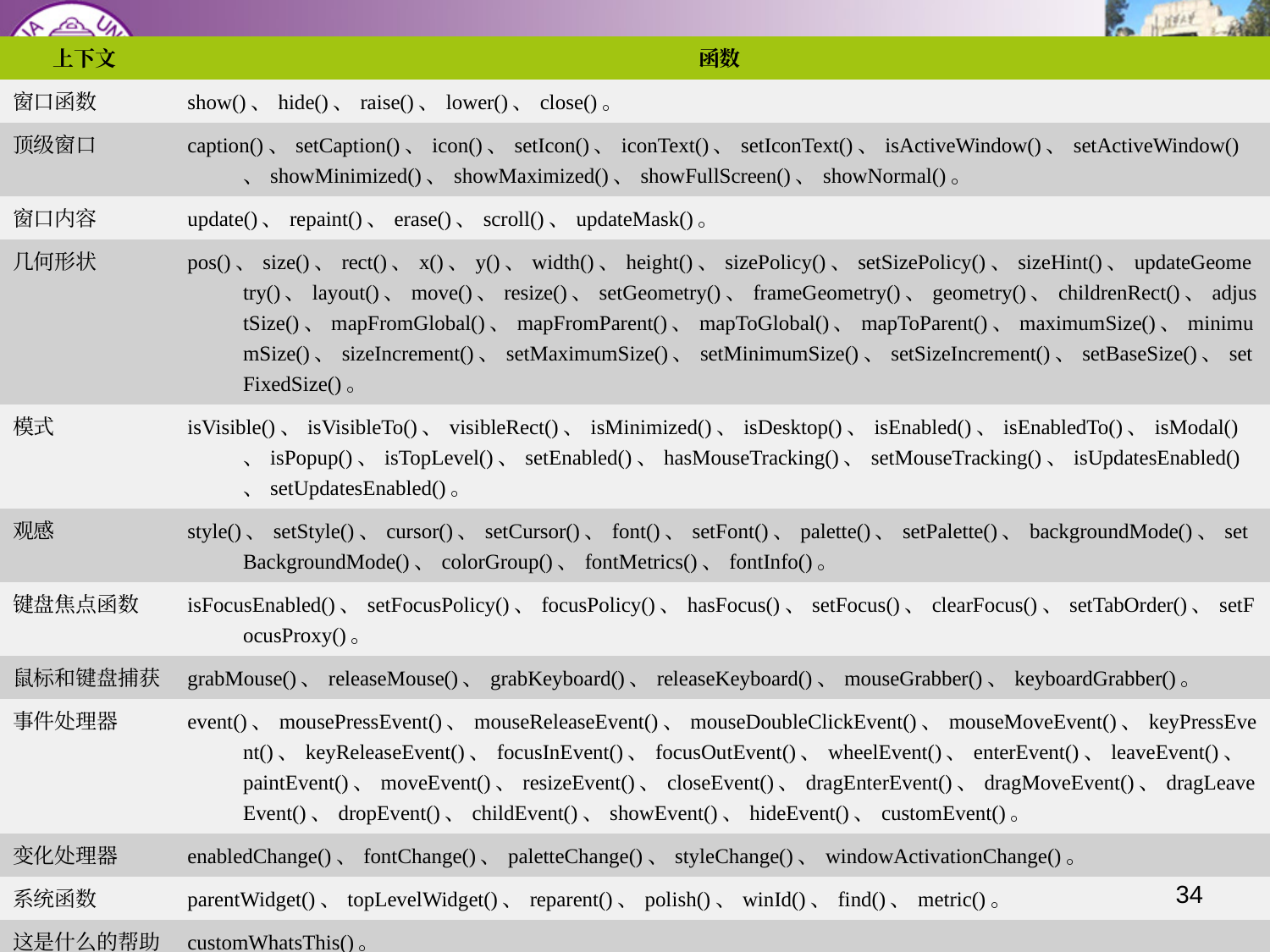

| 上下文 | 函数 |
| --- | --- |
| 窗口函数 | show()、hide()、raise()、lower()、close()。 |
| 顶级窗口 | caption()、setCaption()、icon()、setIcon()、iconText()、setIconText()、isActiveWindow()、setActiveWindow()、showMinimized()、showMaximized()、showFullScreen()、showNormal()。 |
| 窗口内容 | update()、repaint()、erase()、scroll()、updateMask()。 |
| 几何形状 | pos()、size()、rect()、x()、y()、width()、height()、sizePolicy()、setSizePolicy()、sizeHint()、updateGeometry()、layout()、move()、resize()、setGeometry()、frameGeometry()、geometry()、childrenRect()、adjustSize()、mapFromGlobal()、mapFromParent()、mapToGlobal()、mapToParent()、maximumSize()、minimumSize()、sizeIncrement()、setMaximumSize()、setMinimumSize()、setSizeIncrement()、setBaseSize()、setFixedSize()。 |
| 模式 | isVisible()、isVisibleTo()、visibleRect()、isMinimized()、isDesktop()、isEnabled()、isEnabledTo()、isModal()、isPopup()、isTopLevel()、setEnabled()、hasMouseTracking()、setMouseTracking()、isUpdatesEnabled()、setUpdatesEnabled()。 |
| 观感 | style()、setStyle()、cursor()、setCursor()、font()、setFont()、palette()、setPalette()、backgroundMode()、setBackgroundMode()、colorGroup()、fontMetrics()、fontInfo()。 |
| 键盘焦点函数 | isFocusEnabled()、setFocusPolicy()、focusPolicy()、hasFocus()、setFocus()、clearFocus()、setTabOrder()、setFocusProxy()。 |
| 鼠标和键盘捕获 | grabMouse()、releaseMouse()、grabKeyboard()、releaseKeyboard()、mouseGrabber()、keyboardGrabber()。 |
| 事件处理器 | event()、mousePressEvent()、mouseReleaseEvent()、mouseDoubleClickEvent()、mouseMoveEvent()、keyPressEvent()、keyReleaseEvent()、focusInEvent()、focusOutEvent()、wheelEvent()、enterEvent()、leaveEvent()、paintEvent()、moveEvent()、resizeEvent()、closeEvent()、dragEnterEvent()、dragMoveEvent()、dragLeaveEvent()、dropEvent()、childEvent()、showEvent()、hideEvent()、customEvent()。 |
| 变化处理器 | enabledChange()、fontChange()、paletteChange()、styleChange()、windowActivationChange()。 |
| 系统函数 | parentWidget()、topLevelWidget()、reparent()、polish()、winId()、find()、metric()。 |
| 这是什么的帮助 | customWhatsThis()。 |
| 内部核心函数 | focusNextPrevChild()、wmapper()、clearWFlags()、getWFlags()、setWFlags()、testWFlags()。 |
#
34